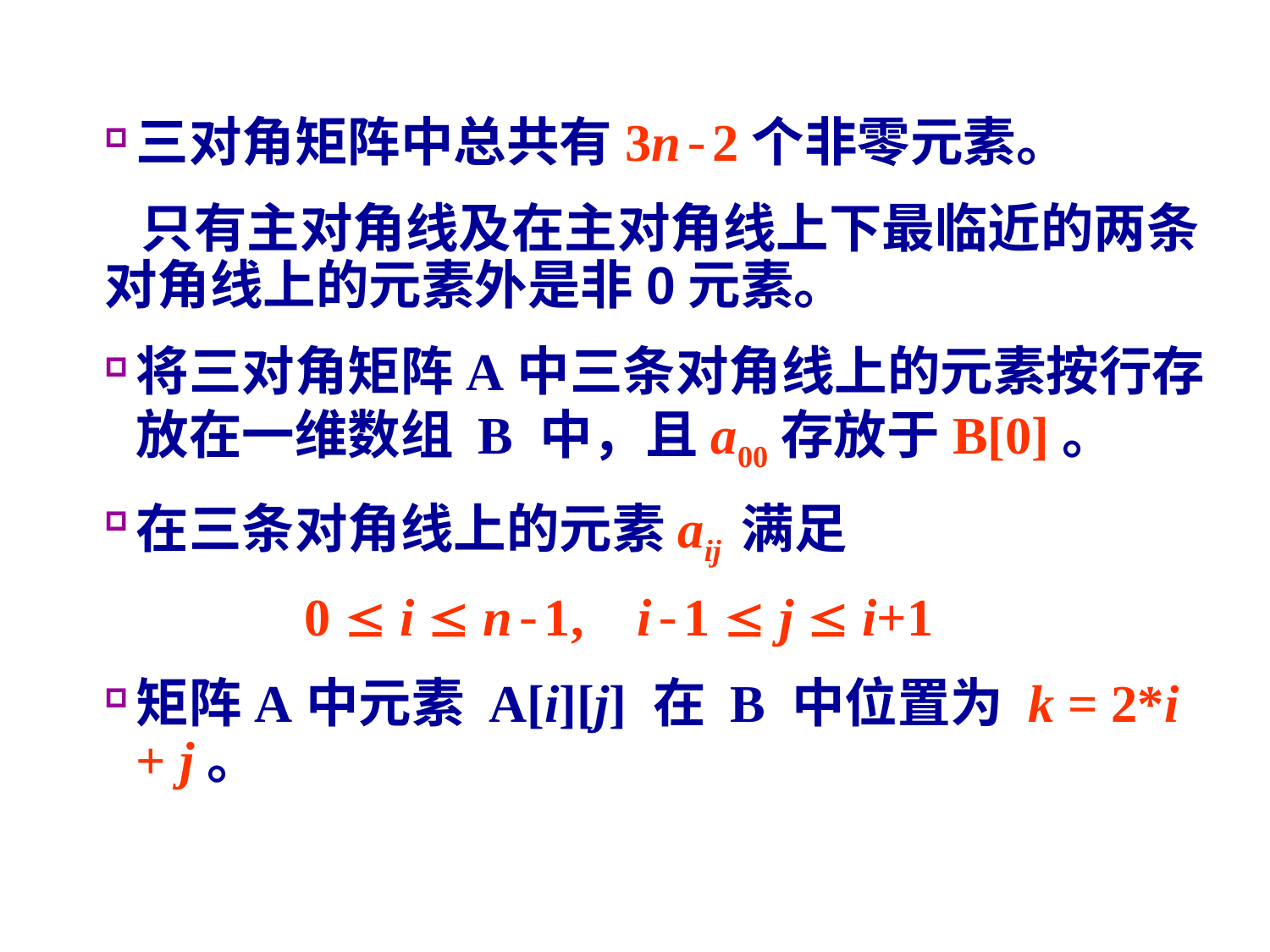

三对角矩阵中总共有3n-2个非零元素。
  只有主对角线及在主对角线上下最临近的两条对角线上的元素外是非0元素。
将三对角矩阵A中三条对角线上的元素按行存放在一维数组 B 中，且a00存放于B[0]。
在三条对角线上的元素aij 满足
               0 ≤ i ≤ n-1,    i-1 ≤ j ≤ i+1
矩阵A中元素 A[i][j] 在 B 中位置为 k = 2*i + j。